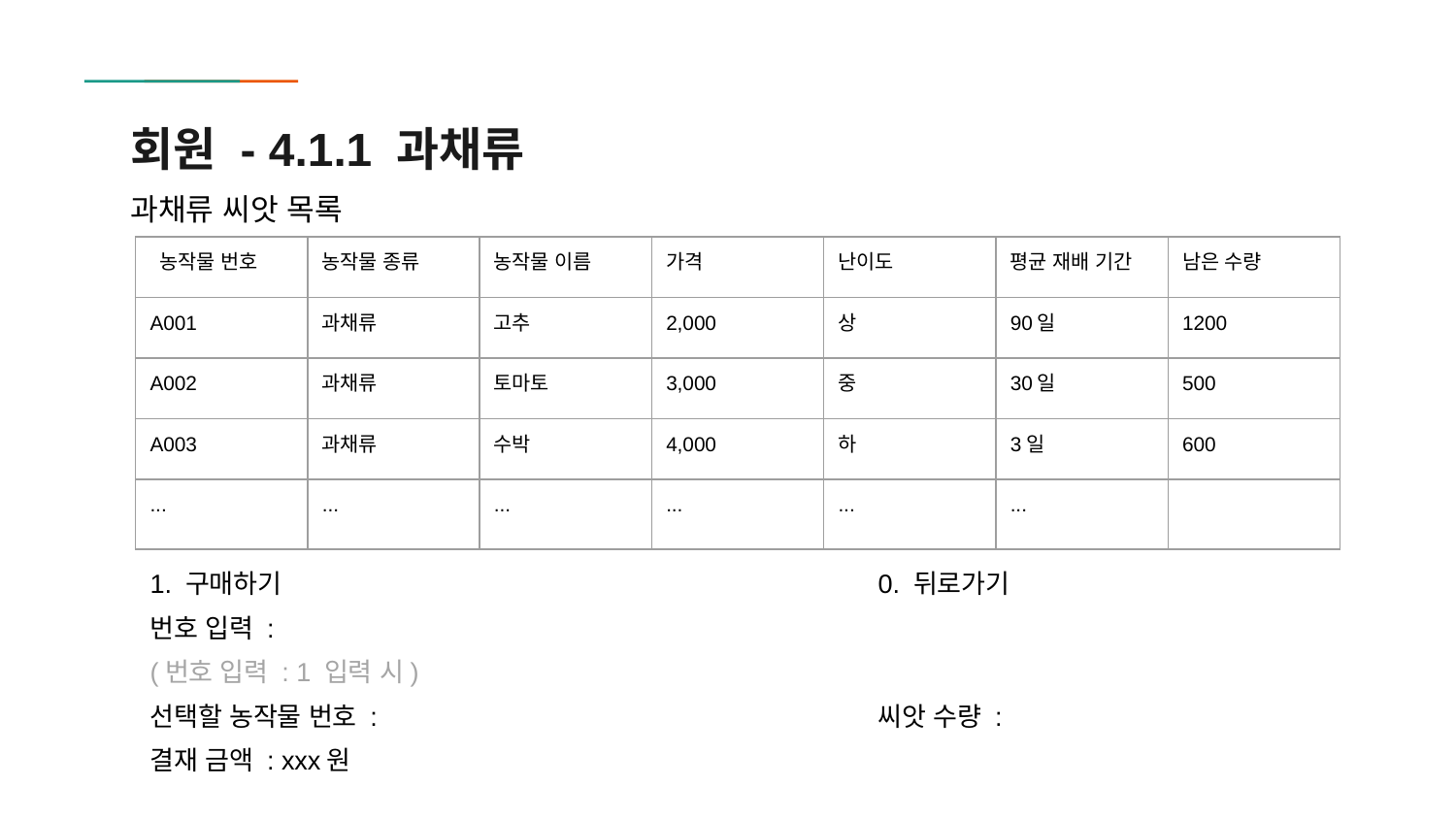

# 회원 - 4.1.1 과채류
과채류 씨앗 목록
| 농작물 번호 | 농작물 종류 | 농작물 이름 | 가격 | 난이도 | 평균 재배 기간 | 남은 수량 |
| --- | --- | --- | --- | --- | --- | --- |
| A001 | 과채류 | 고추 | 2,000 | 상 | 90일 | 1200 |
| A002 | 과채류 | 토마토 | 3,000 | 중 | 30일 | 500 |
| A003 | 과채류 | 수박 | 4,000 | 하 | 3일 | 600 |
| ... | ... | ... | ... | ... | ... |  |
1. 구매하기 					0. 뒤로가기
번호 입력 :
(번호 입력 : 1 입력 시)
선택할 농작물 번호 : 				씨앗 수량 :
결재 금액 : xxx원